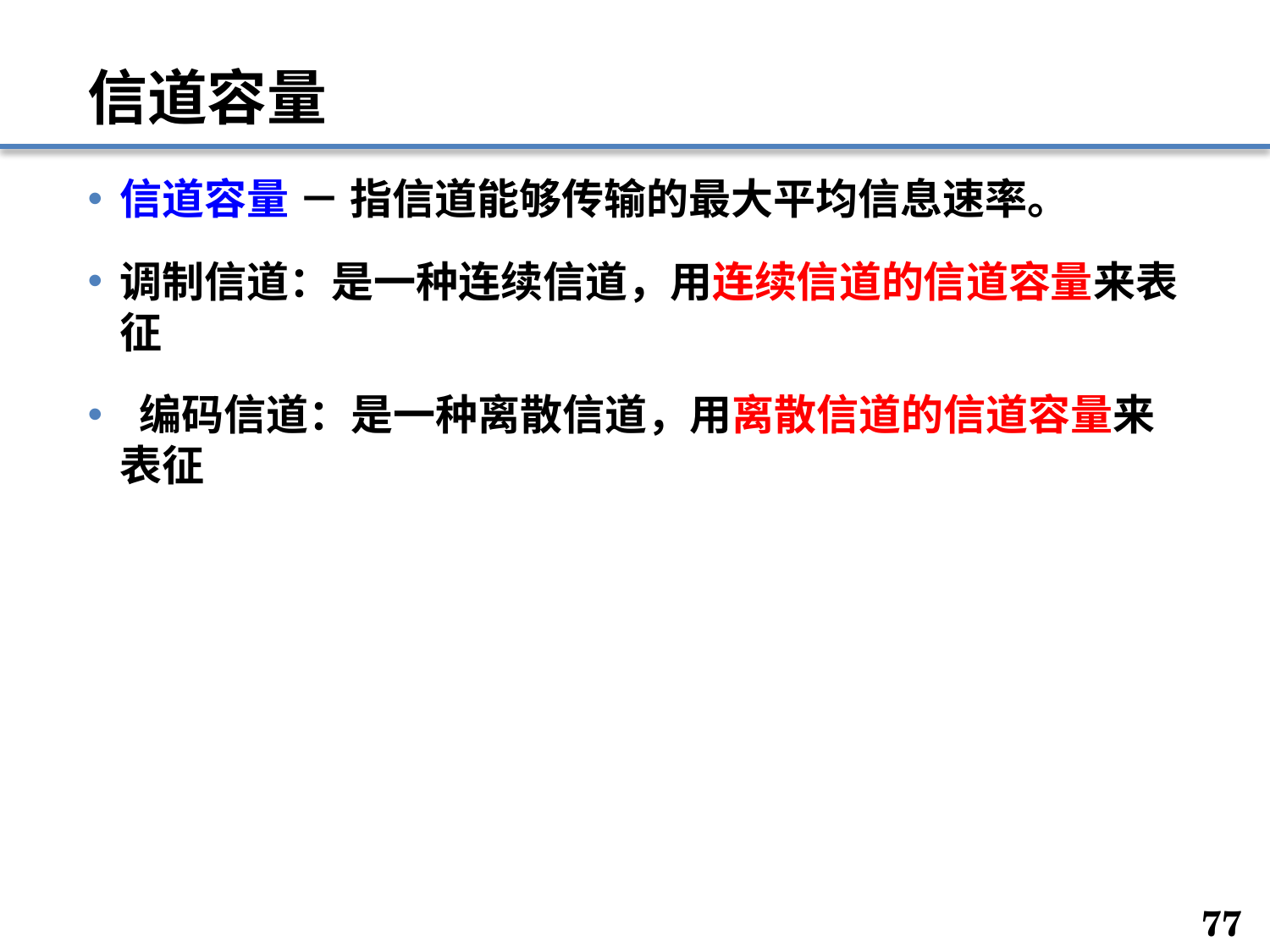

# 信道容量
信道容量 － 指信道能够传输的最大平均信息速率。
调制信道：是一种连续信道，用连续信道的信道容量来表征
 编码信道：是一种离散信道，用离散信道的信道容量来表征

77